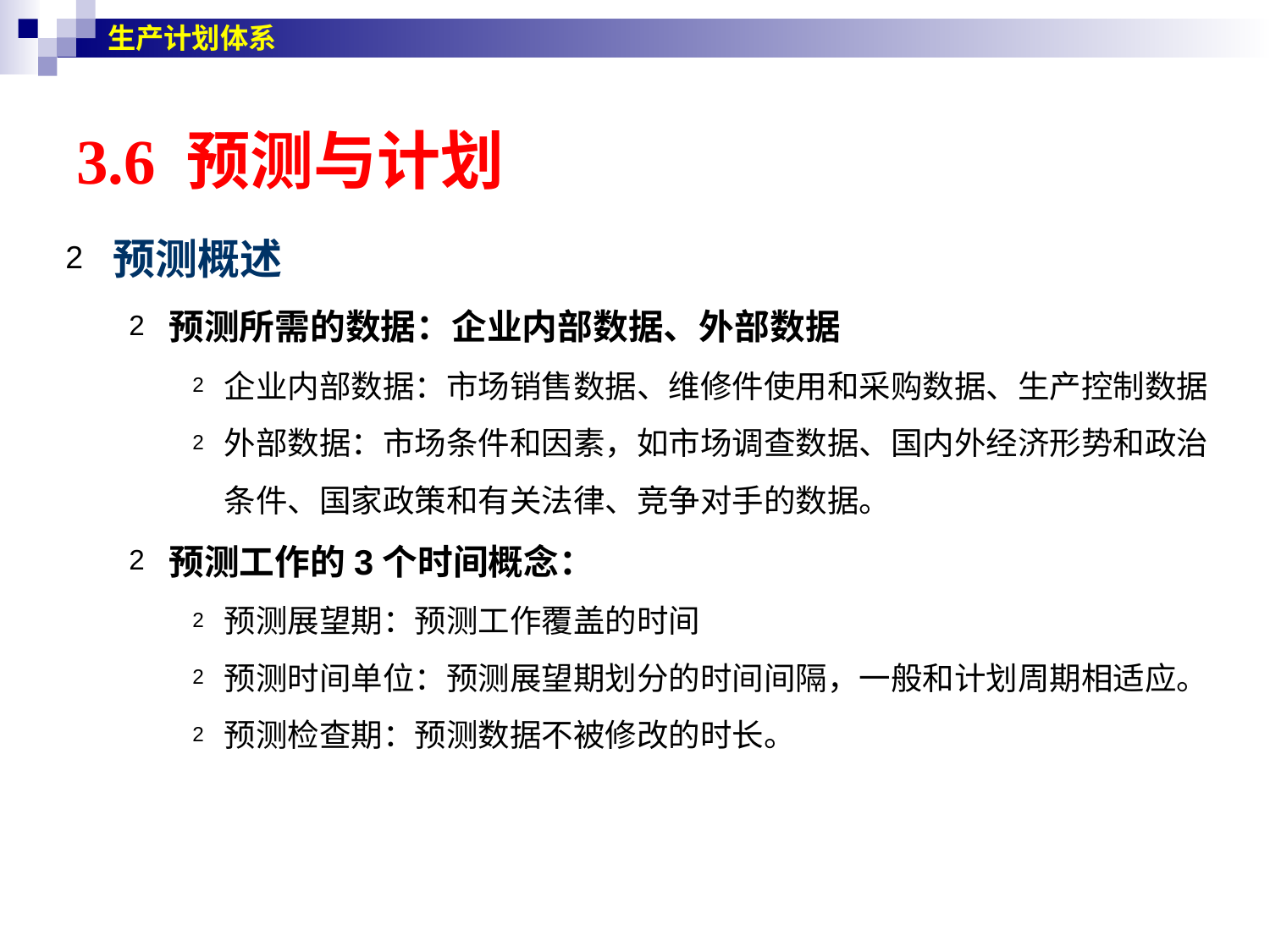

生产计划体系
# 3.6 预测与计划
预测概述
预测所需的数据：企业内部数据、外部数据
企业内部数据：市场销售数据、维修件使用和采购数据、生产控制数据
外部数据：市场条件和因素，如市场调查数据、国内外经济形势和政治条件、国家政策和有关法律、竞争对手的数据。
预测工作的3个时间概念：
预测展望期：预测工作覆盖的时间
预测时间单位：预测展望期划分的时间间隔，一般和计划周期相适应。
预测检查期：预测数据不被修改的时长。